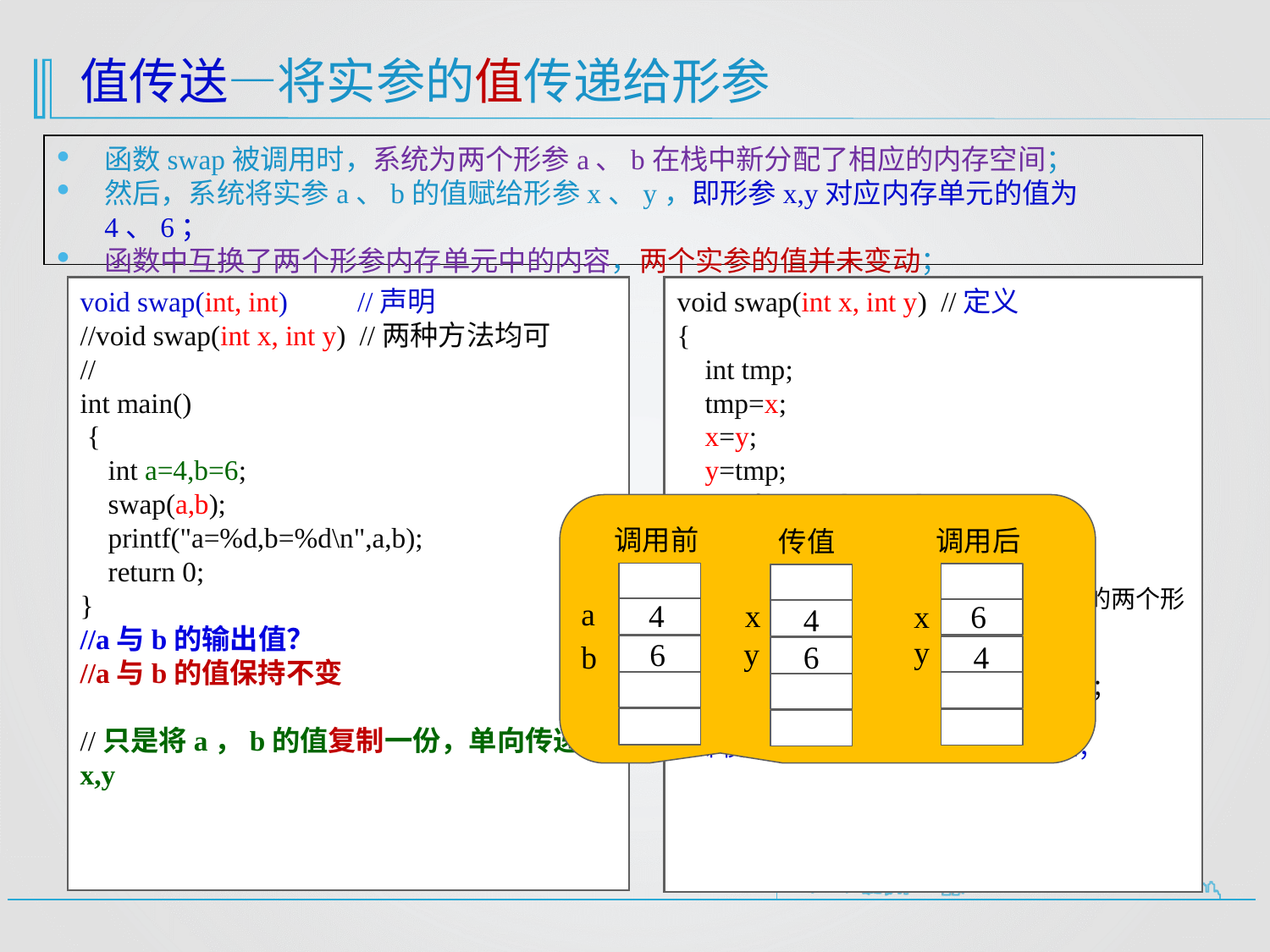

# 值传送—将实参的值传递给形参
函数swap被调用时，系统为两个形参a、b在栈中新分配了相应的内存空间；
然后，系统将实参a、b的值赋给形参x、y，即形参x,y对应内存单元的值为4、6；
函数中互换了两个形参内存单元中的内容，两个实参的值并未变动；
void swap(int, int)          //声明
//void swap(int x, int y)  //两种方法均可
//
int main()
 {
    int a=4,b=6;
    swap(a,b);
    printf("a=%d,b=%d\n",a,b);
    return 0;
}
//a与b的输出值？
//a与b的值保持不变

//只是将a，b的值复制一份，单向传递给x,y
void swap(int x, int y)  //定义
{
    int tmp;
    tmp=x;
    x=y;
    y=tmp;
   printf("x=%d,y=%d\n",x,y);
}
//x与y的输出值？x=6,y=4
//主函数将数值4,6传给函数被调函数的两个形参；
//在函数中，将两个形参的值互换；
//函数执行完毕，形参x与y随之消失；
//对实参中的值并未产生影响；
//即使将形参x,y改为a,b，效果同上；

调用前
调用后
传值

a

x
4
6
x

4
y
y
6
b
4

6